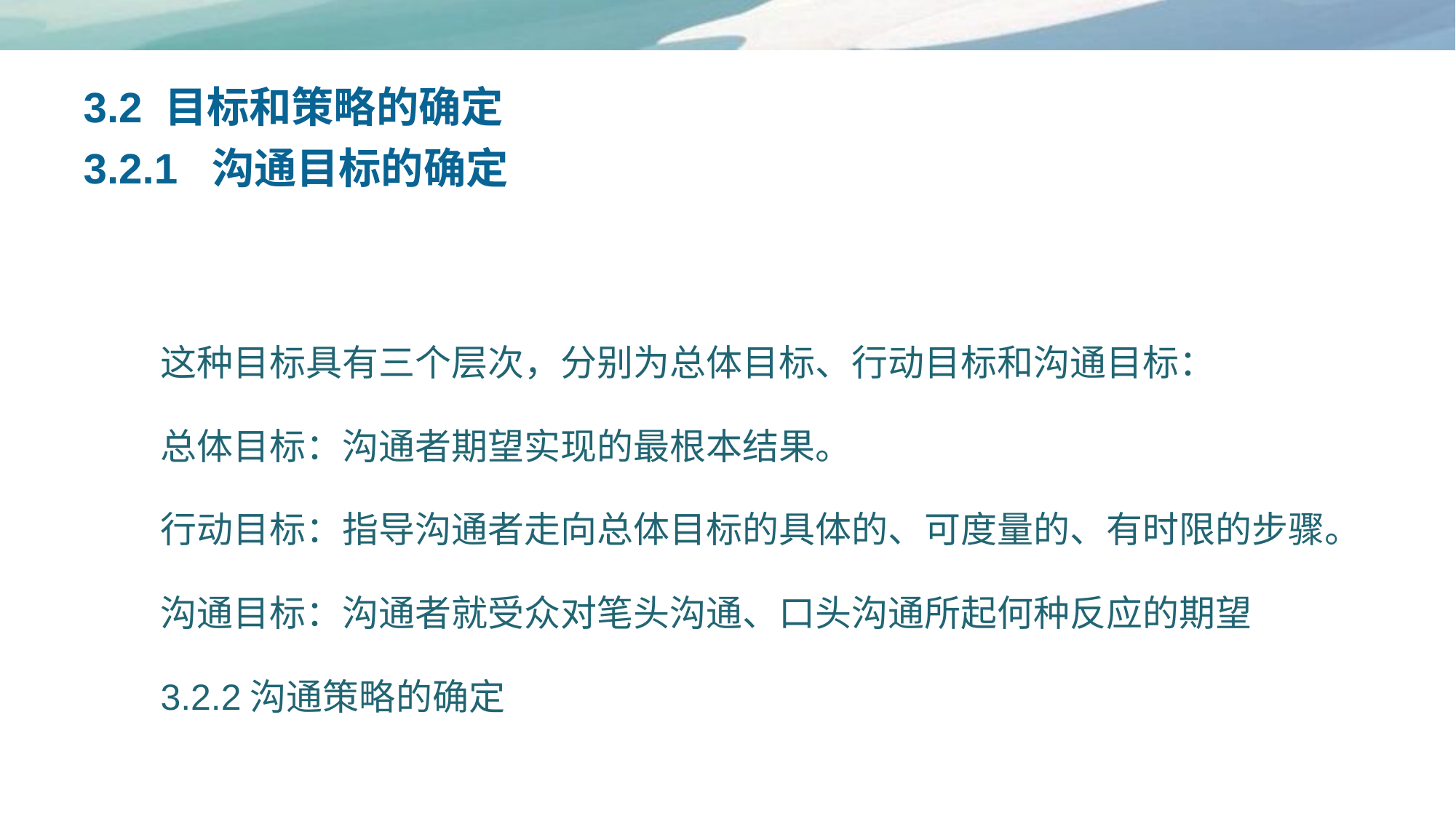

3.2 目标和策略的确定
3.2.1  沟通目标的确定
这种目标具有三个层次，分别为总体目标、行动目标和沟通目标：
总体目标：沟通者期望实现的最根本结果。
行动目标：指导沟通者走向总体目标的具体的、可度量的、有时限的步骤。
沟通目标：沟通者就受众对笔头沟通、口头沟通所起何种反应的期望
3.2.2沟通策略的确定